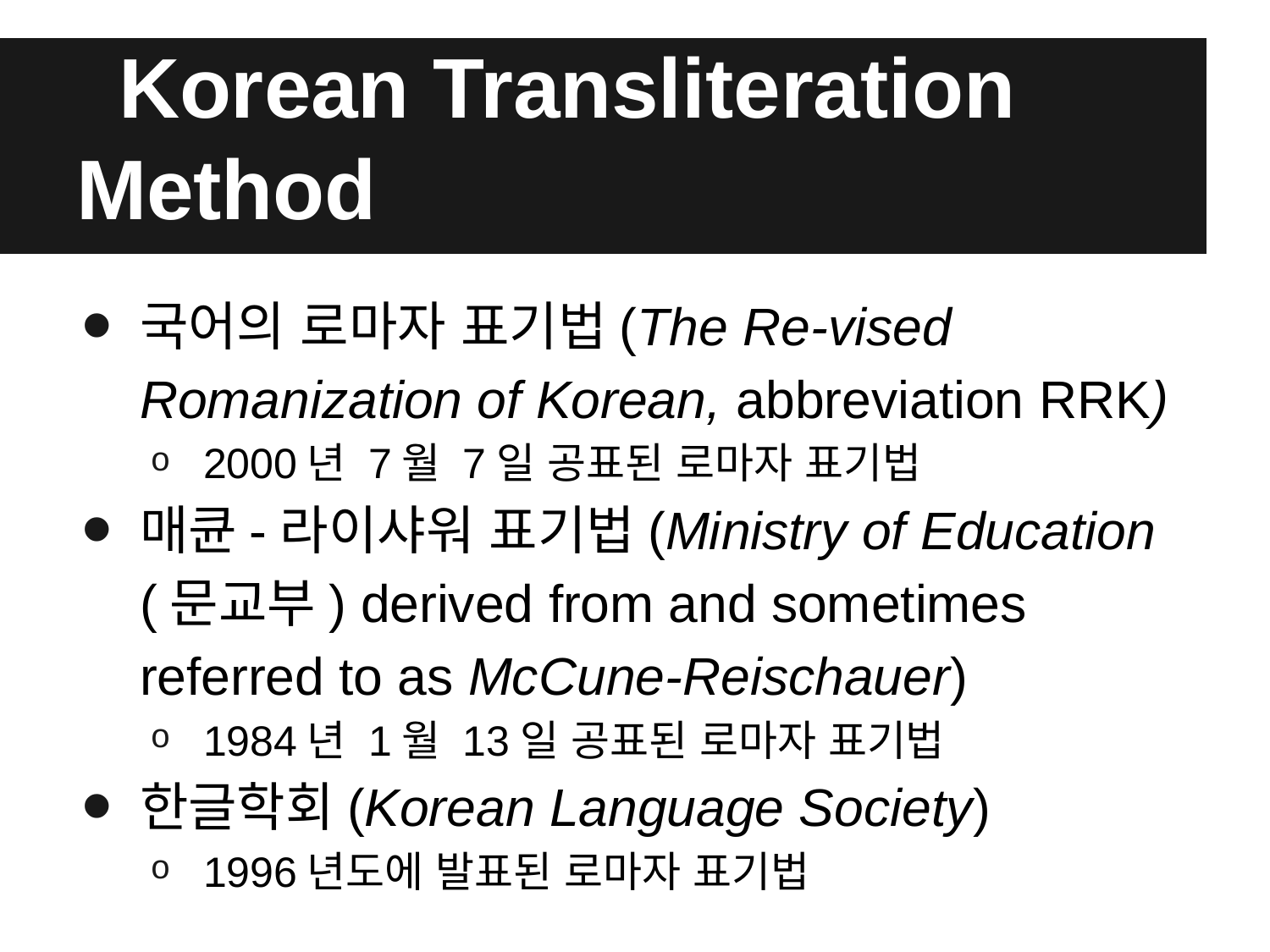

# Korean Transliteration Method
국어의 로마자 표기법(The Re-vised Romanization of Korean, abbreviation RRK)
2000년 7월 7일 공표된 로마자 표기법
매큔-라이샤워 표기법(Ministry of Education (문교부) derived from and sometimes referred to as McCune-Reischauer)
1984년 1월 13일 공표된 로마자 표기법
한글학회(Korean Language Society)
1996년도에 발표된 로마자 표기법